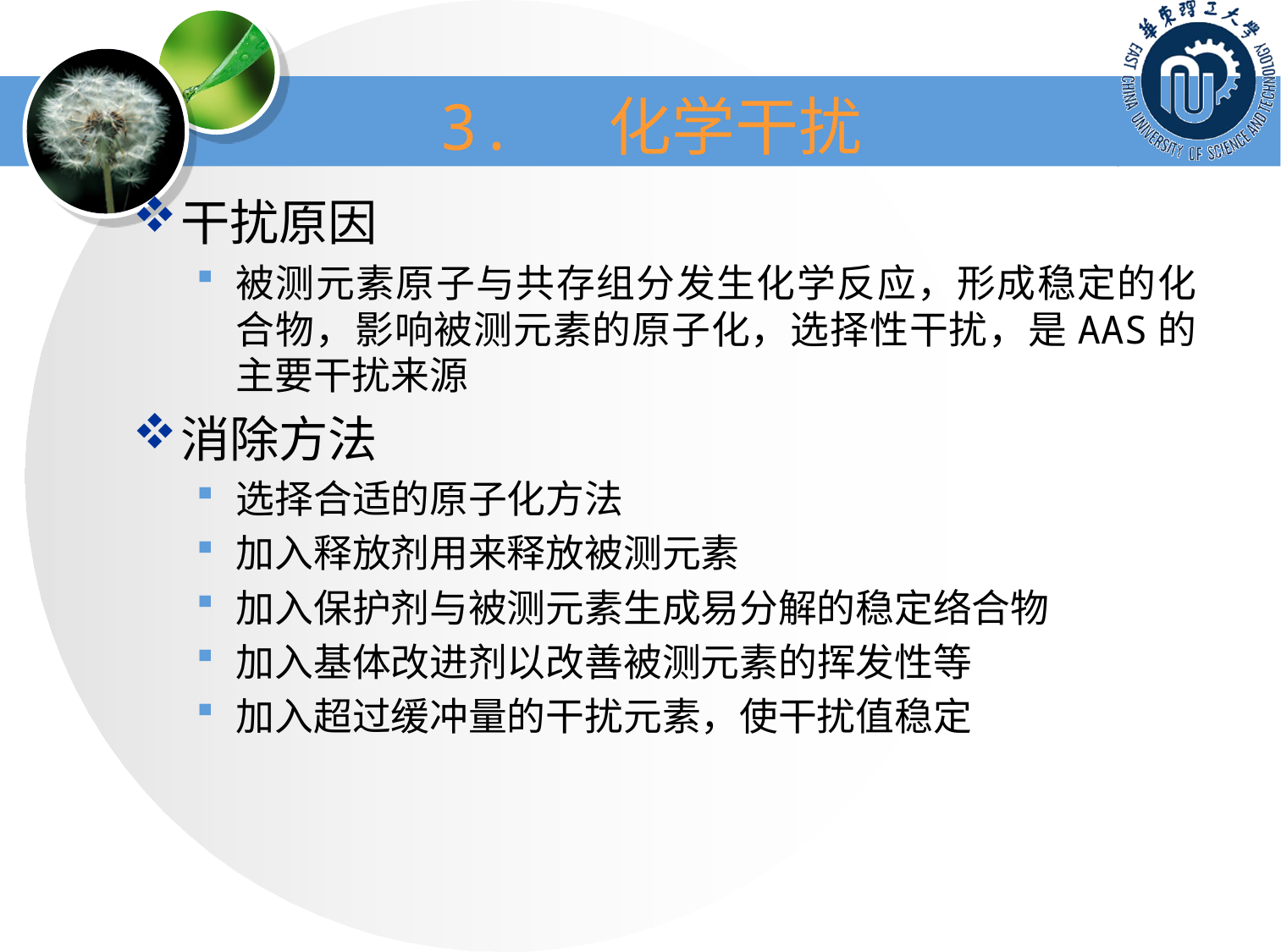

3.  化学干扰
干扰原因
被测元素原子与共存组分发生化学反应，形成稳定的化合物，影响被测元素的原子化，选择性干扰，是AAS的主要干扰来源
消除方法
选择合适的原子化方法
加入释放剂用来释放被测元素
加入保护剂与被测元素生成易分解的稳定络合物
加入基体改进剂以改善被测元素的挥发性等
加入超过缓冲量的干扰元素，使干扰值稳定